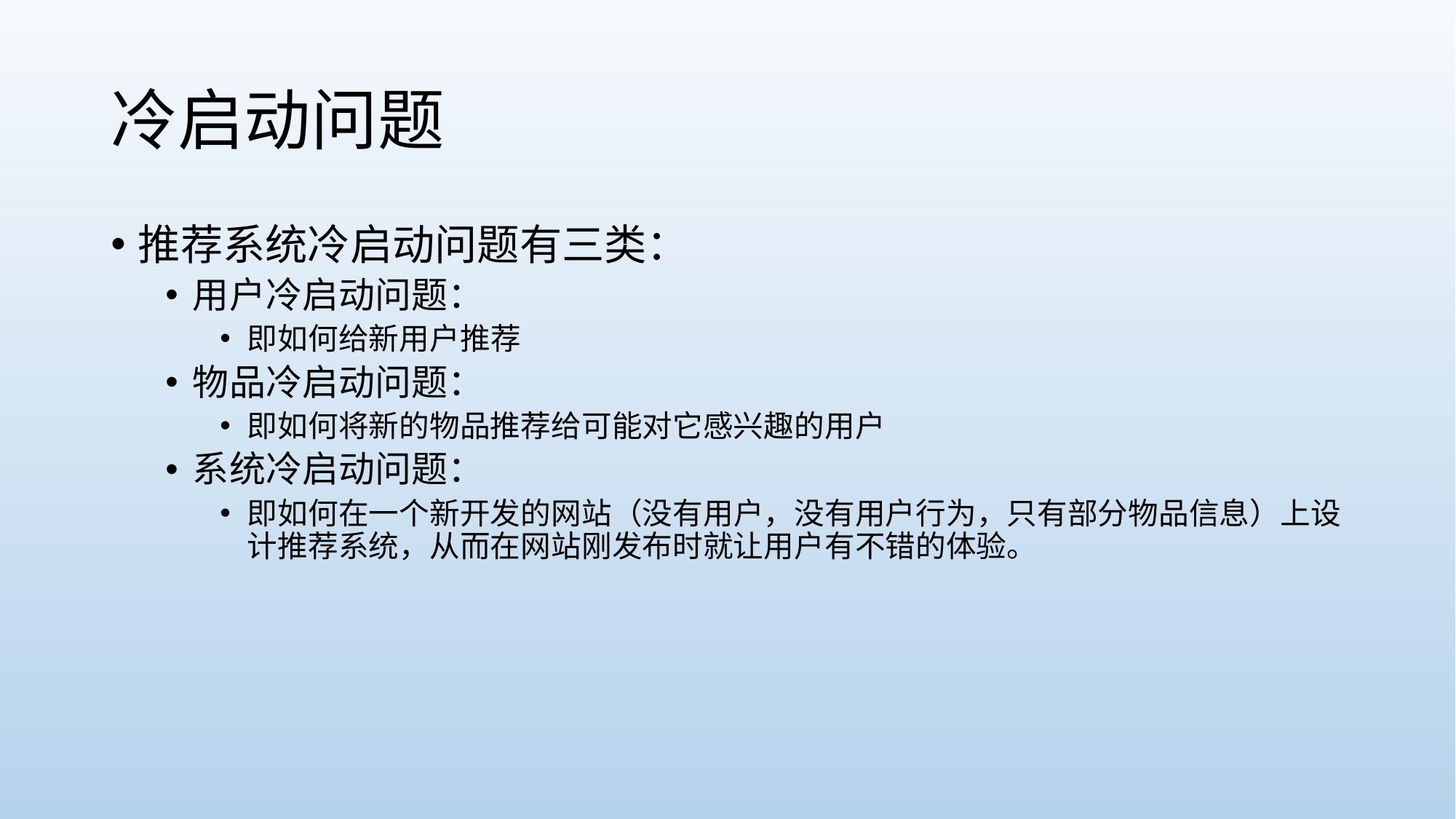

# 冷启动问题
推荐系统冷启动问题有三类：
用户冷启动问题：
即如何给新用户推荐
物品冷启动问题：
即如何将新的物品推荐给可能对它感兴趣的用户
系统冷启动问题：
即如何在一个新开发的网站（没有用户，没有用户行为，只有部分物品信息）上设计推荐系统，从而在网站刚发布时就让用户有不错的体验。